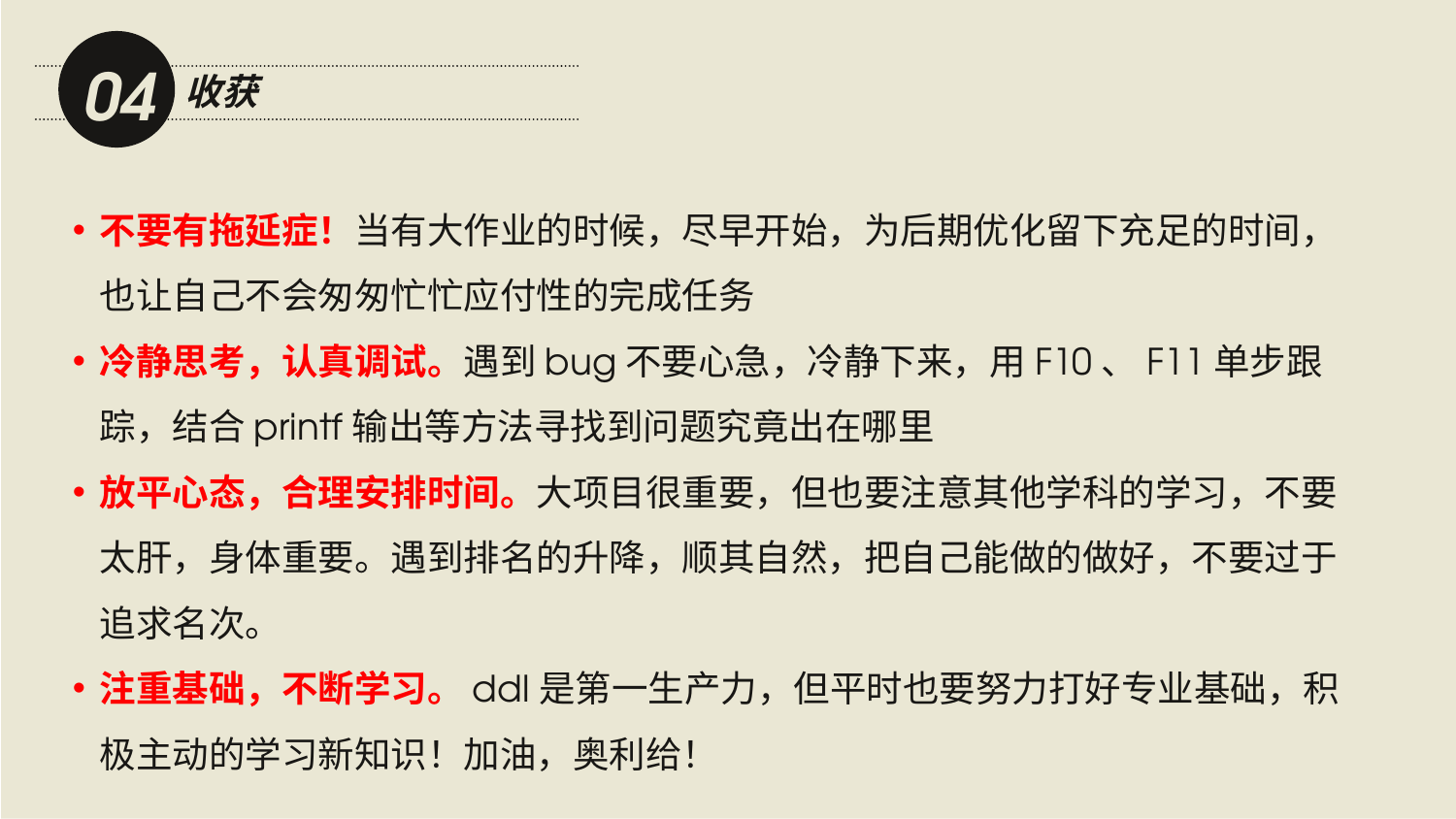

04
收获
不要有拖延症！当有大作业的时候，尽早开始，为后期优化留下充足的时间，也让自己不会匆匆忙忙应付性的完成任务
冷静思考，认真调试。遇到bug不要心急，冷静下来，用F10、F11单步跟踪，结合printf输出等方法寻找到问题究竟出在哪里
放平心态，合理安排时间。大项目很重要，但也要注意其他学科的学习，不要太肝，身体重要。遇到排名的升降，顺其自然，把自己能做的做好，不要过于追求名次。
注重基础，不断学习。ddl是第一生产力，但平时也要努力打好专业基础，积极主动的学习新知识！加油，奥利给！